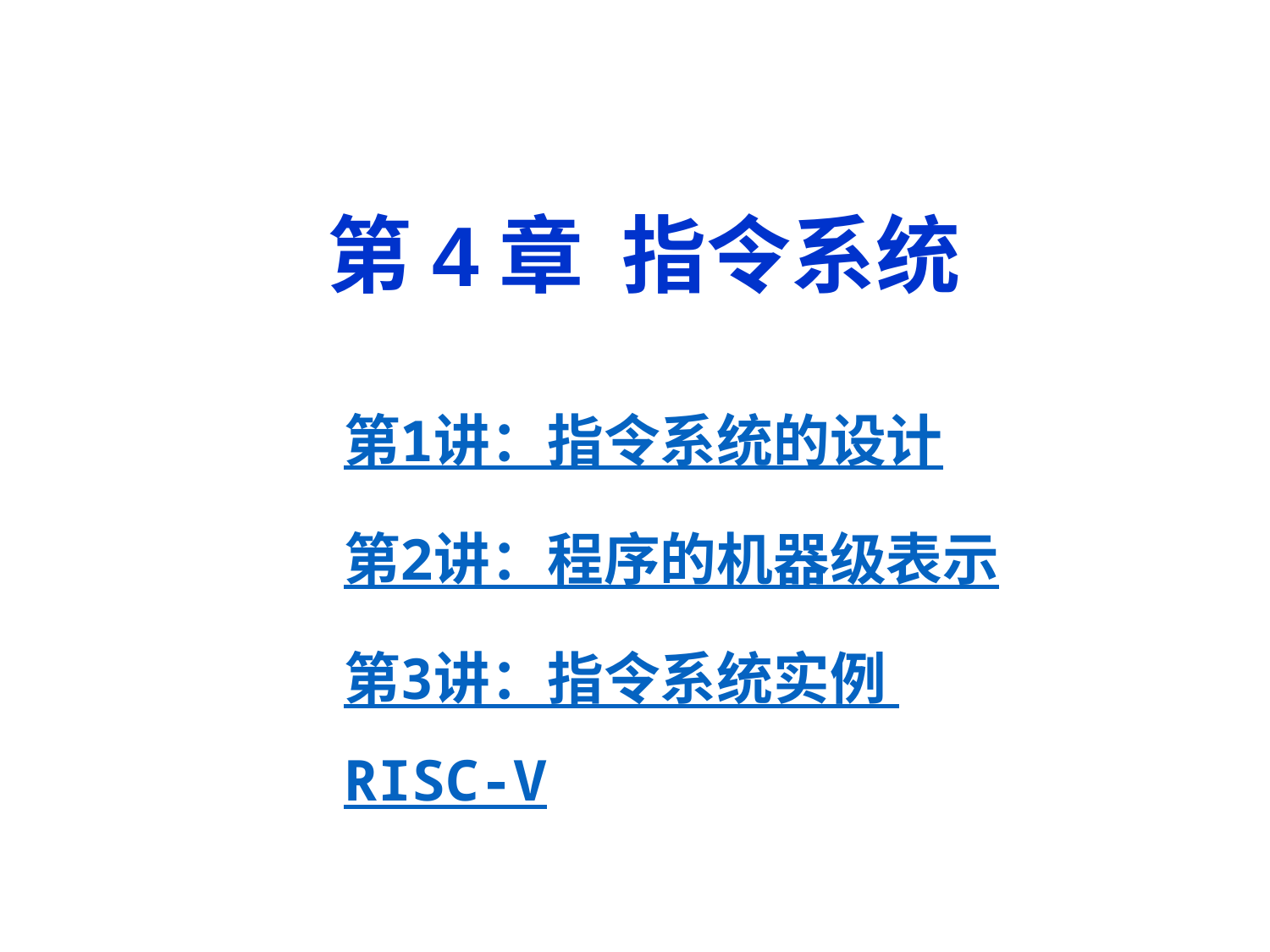

# 第4章  指令系统
第1讲：指令系统的设计
第2讲：程序的机器级表示
第3讲：指令系统实例 RISC-V